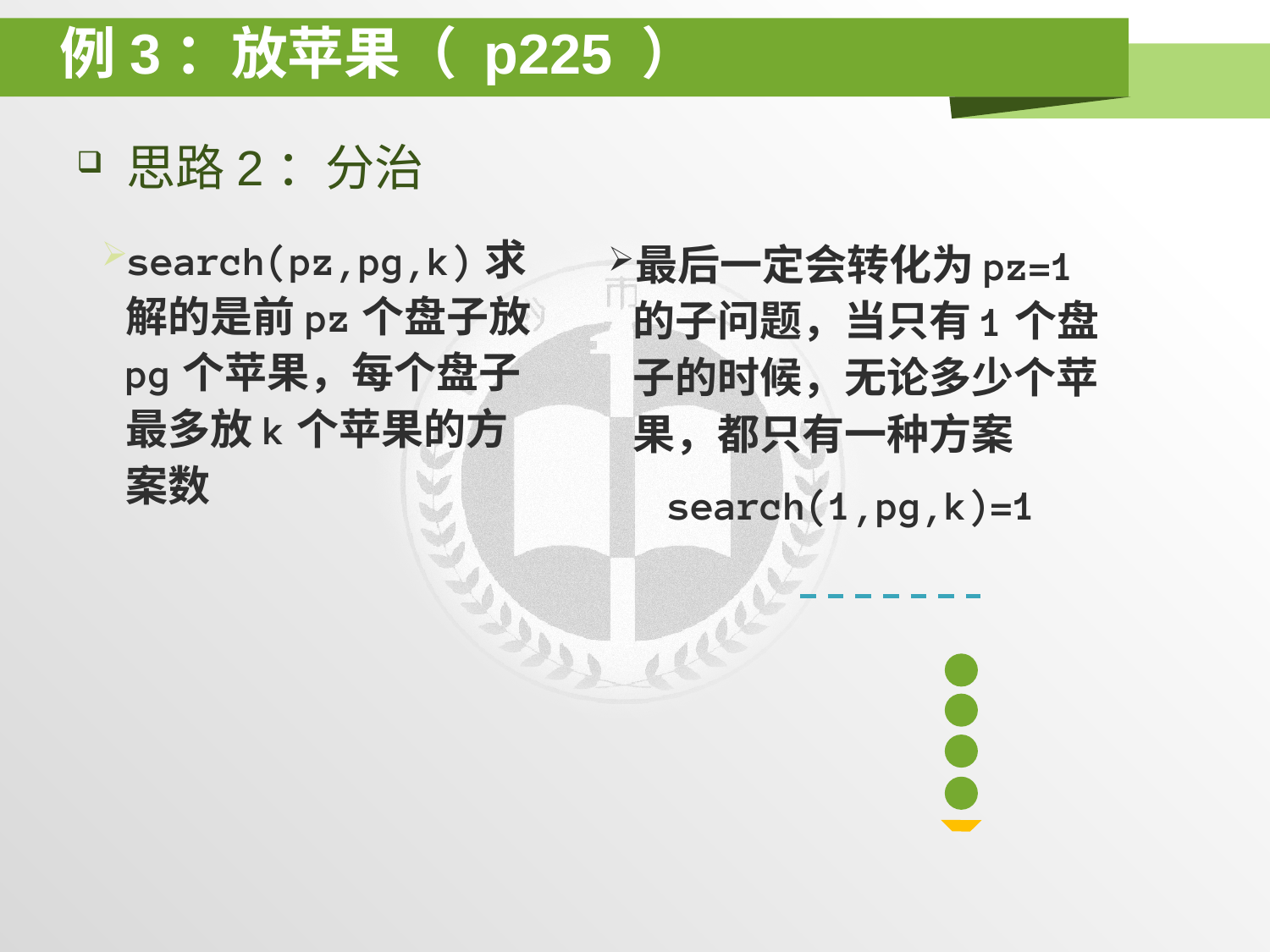

# 例3：放苹果（ p225 ）
思路2：分治
search(pz,pg,k)求解的是前pz个盘子放pg个苹果，每个盘子最多放k个苹果的方案数
最后一定会转化为pz=1的子问题，当只有1个盘子的时候，无论多少个苹果，都只有一种方案
search(1,pg,k)=1